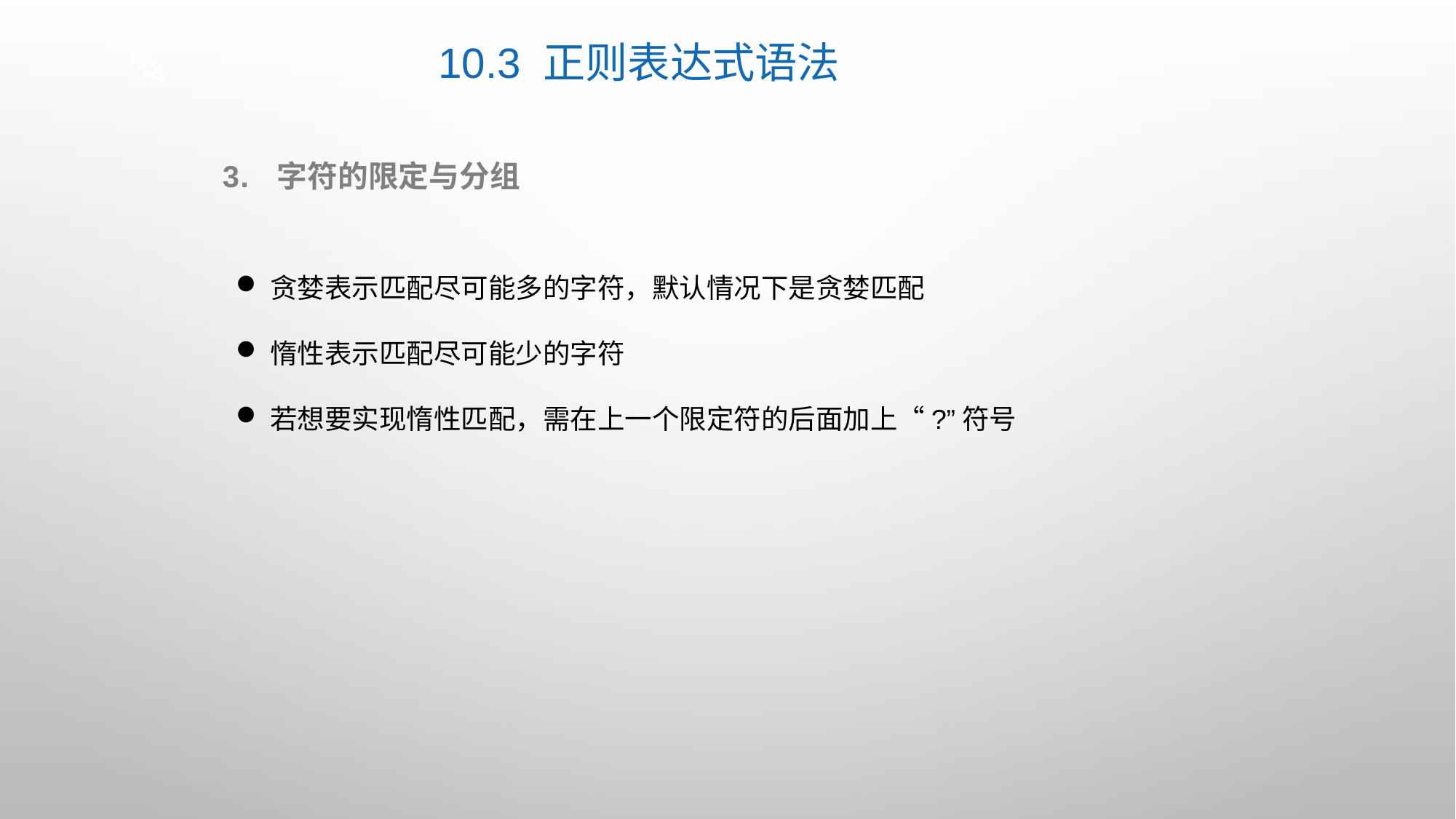

# 10.3 正则表达式语法
字符的限定与分组
贪婪表示匹配尽可能多的字符，默认情况下是贪婪匹配
惰性表示匹配尽可能少的字符
若想要实现惰性匹配，需在上一个限定符的后面加上“?”符号